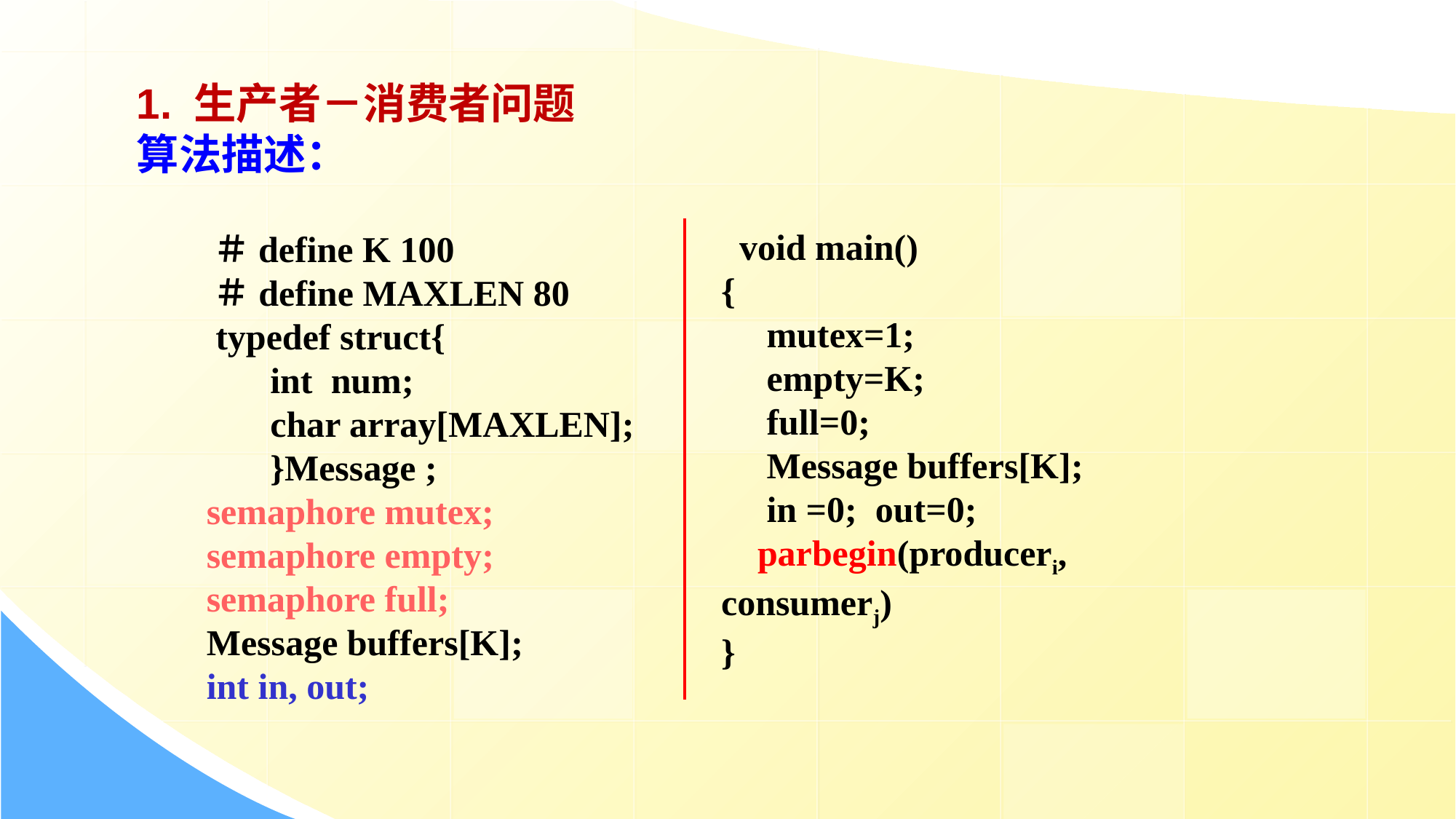

1. 生产者－消费者问题
算法描述：
  void main()
{
     mutex=1;
     empty=K;
     full=0;
     Message buffers[K];
     in =0;  out=0;
    parbegin(produceri, consumerj)
}

  ＃define K 100
  ＃define MAXLEN 80
   typedef struct{
         int  num;
         char array[MAXLEN];
         }Message ;
  semaphore mutex;
  semaphore empty;
  semaphore full;
  Message buffers[K];
  int in, out;